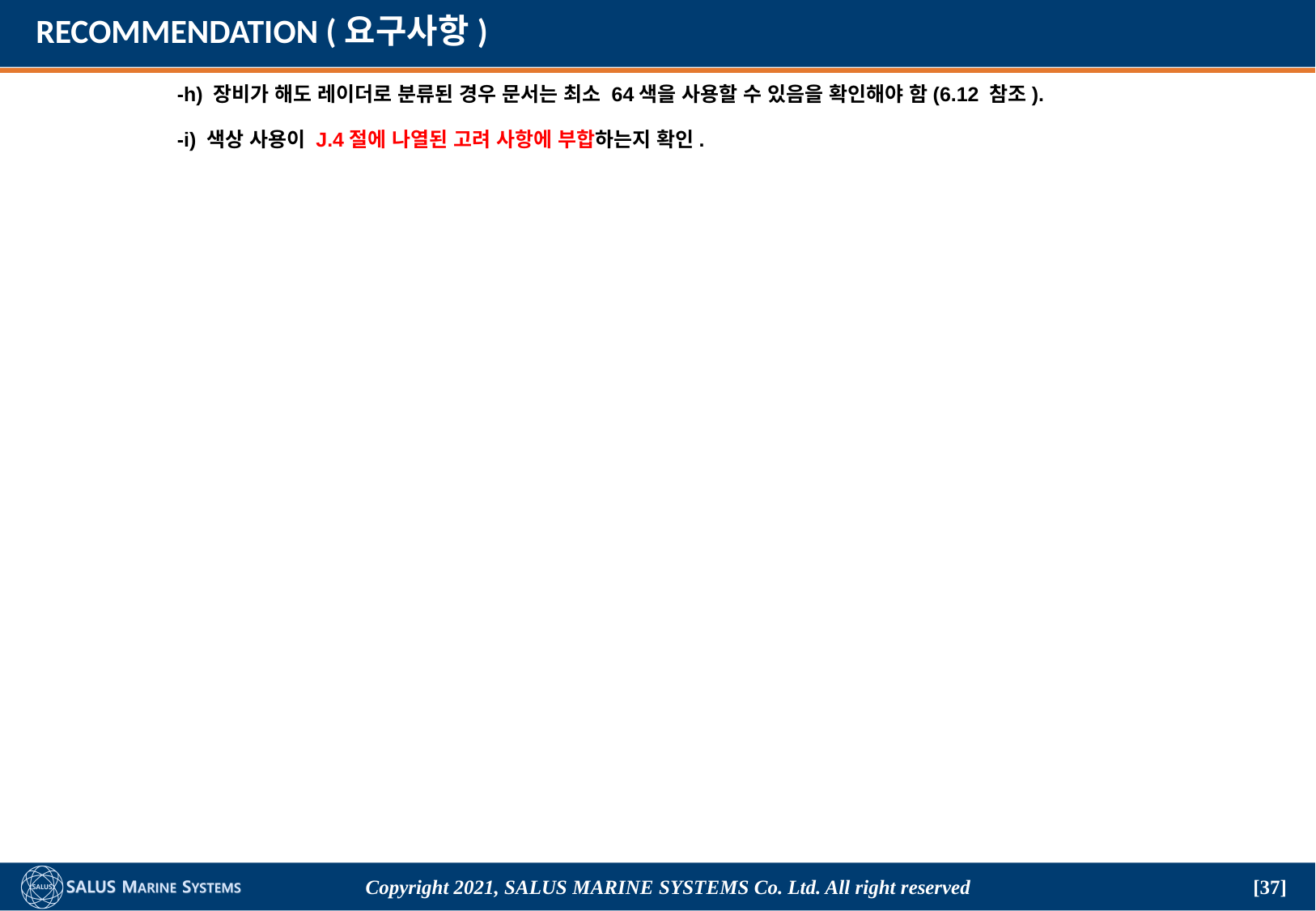

# RECOMMENDATION (요구사항)
	 -h) 장비가 해도 레이더로 분류된 경우 문서는 최소 64색을 사용할 수 있음을 확인해야 함(6.12 참조).
	 -i) 색상 사용이 J.4절에 나열된 고려 사항에 부합하는지 확인.
Copyright 2021, SALUS Marine Systems Co. Ltd. All right reserved
[37]